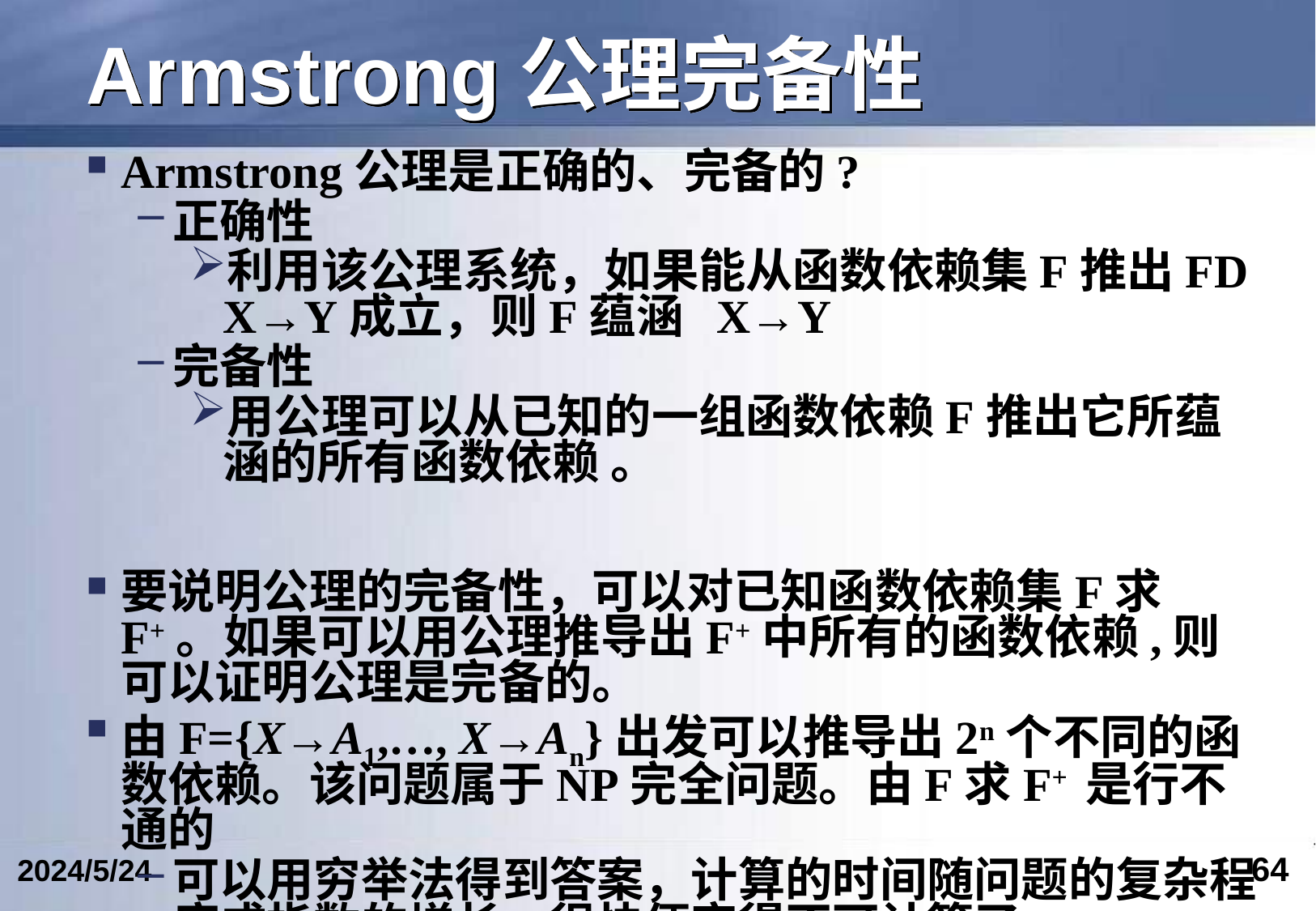

# Armstrong公理完备性
Armstrong公理是正确的、完备的?
正确性
利用该公理系统，如果能从函数依赖集F推出FD X→Y成立，则F蕴涵  X→Y
完备性
用公理可以从已知的一组函数依赖F推出它所蕴涵的所有函数依赖 。

要说明公理的完备性，可以对已知函数依赖集F求F+。如果可以用公理推导出F+中所有的函数依赖,则可以证明公理是完备的。
由F={X→A1,…, X→An}出发可以推导出2n个不同的函数依赖。该问题属于NP完全问题。由F求F+ 是行不通的
可以用穷举法得到答案，计算的时间随问题的复杂程度成指数的增长，很快便变得不可计算了
64
2024/5/24